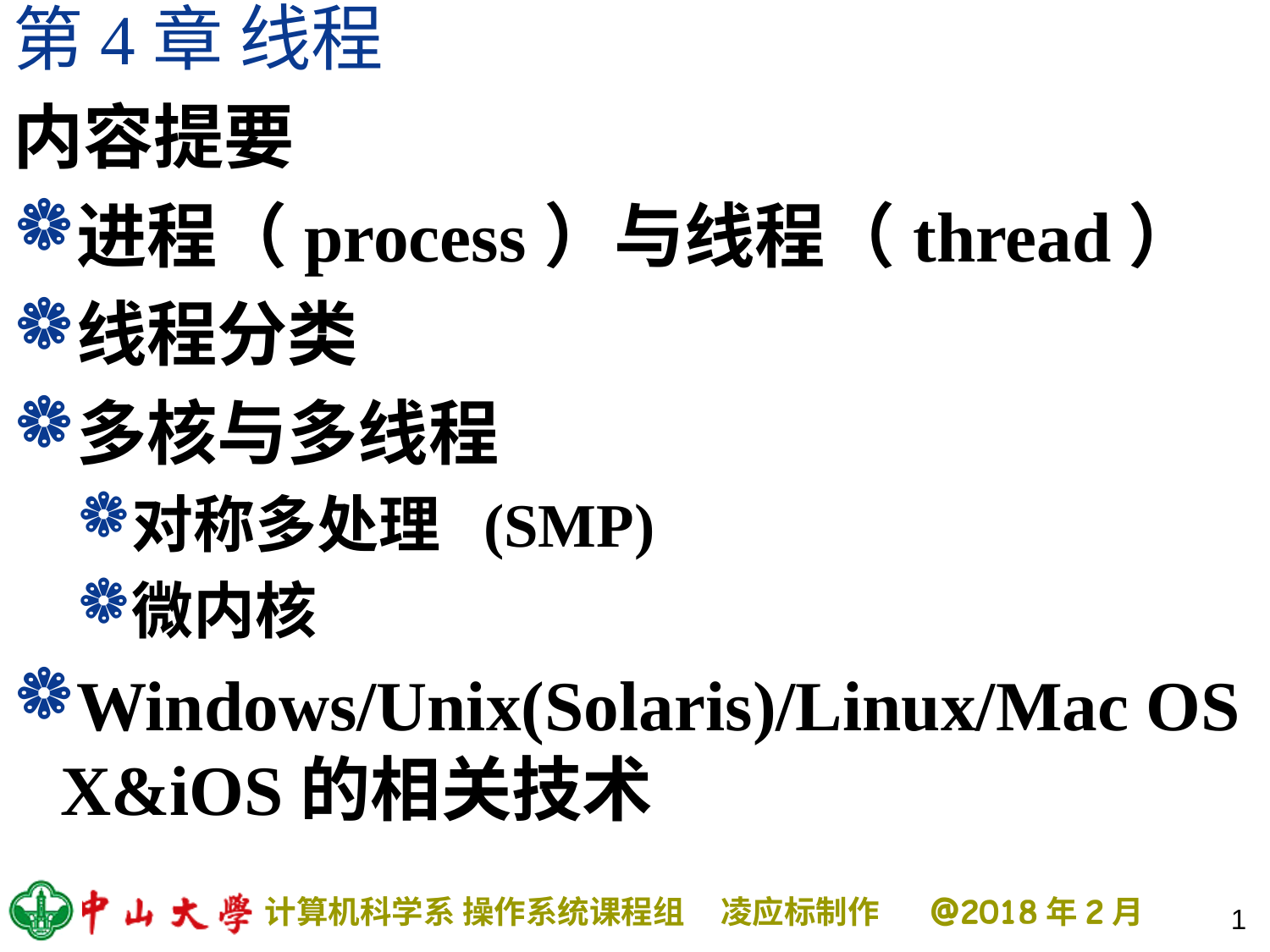

# 第4章 线程
内容提要
进程（process）与线程（thread）
线程分类
多核与多线程
对称多处理  (SMP)
微内核
Windows/Unix(Solaris)/Linux/Mac OS X&iOS的相关技术
1